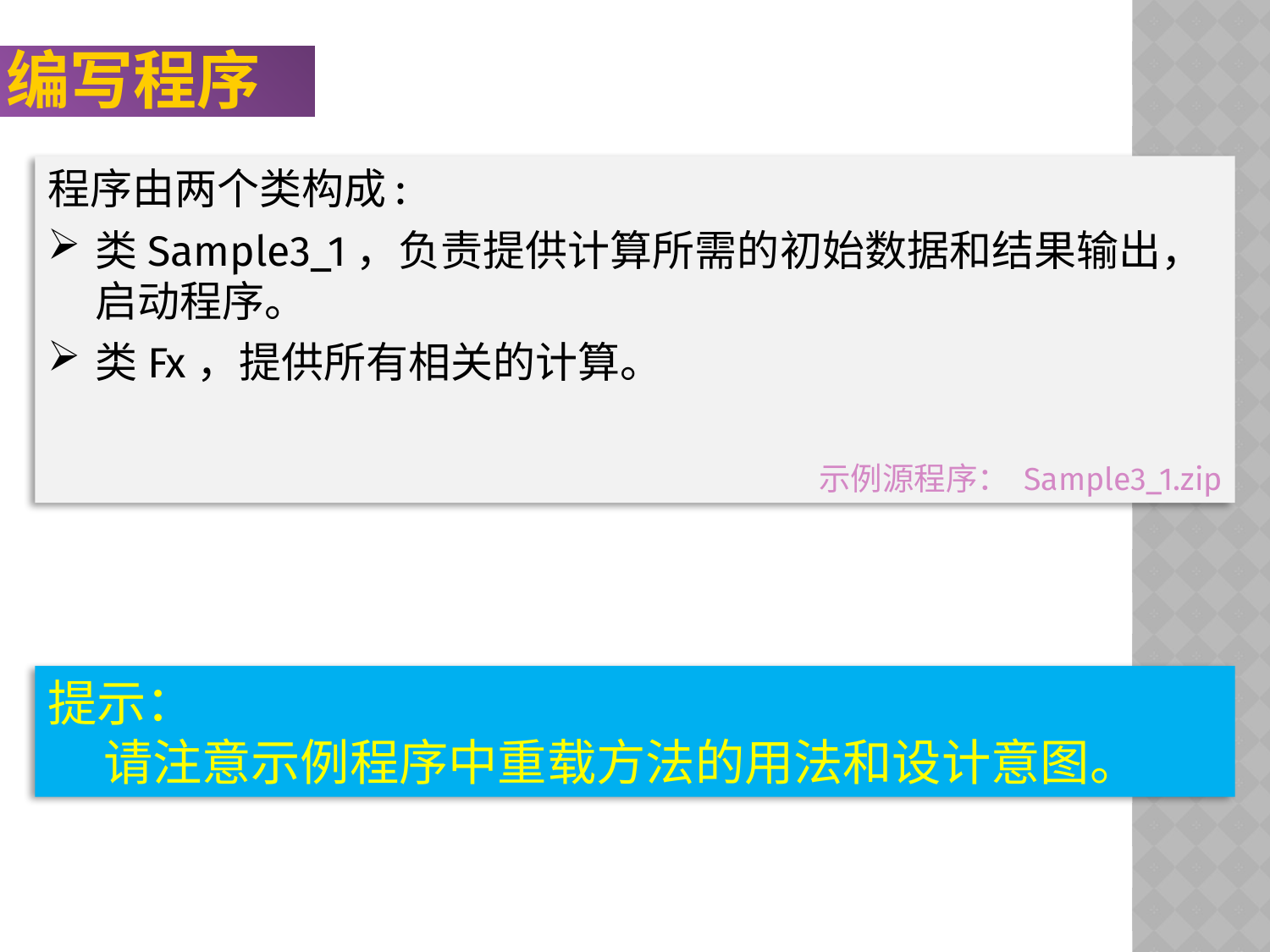

编写程序
程序由两个类构成:
类Sample3_1，负责提供计算所需的初始数据和结果输出，启动程序。
类Fx，提供所有相关的计算。

示例源程序： Sample3_1.zip
提示：
    请注意示例程序中重载方法的用法和设计意图。